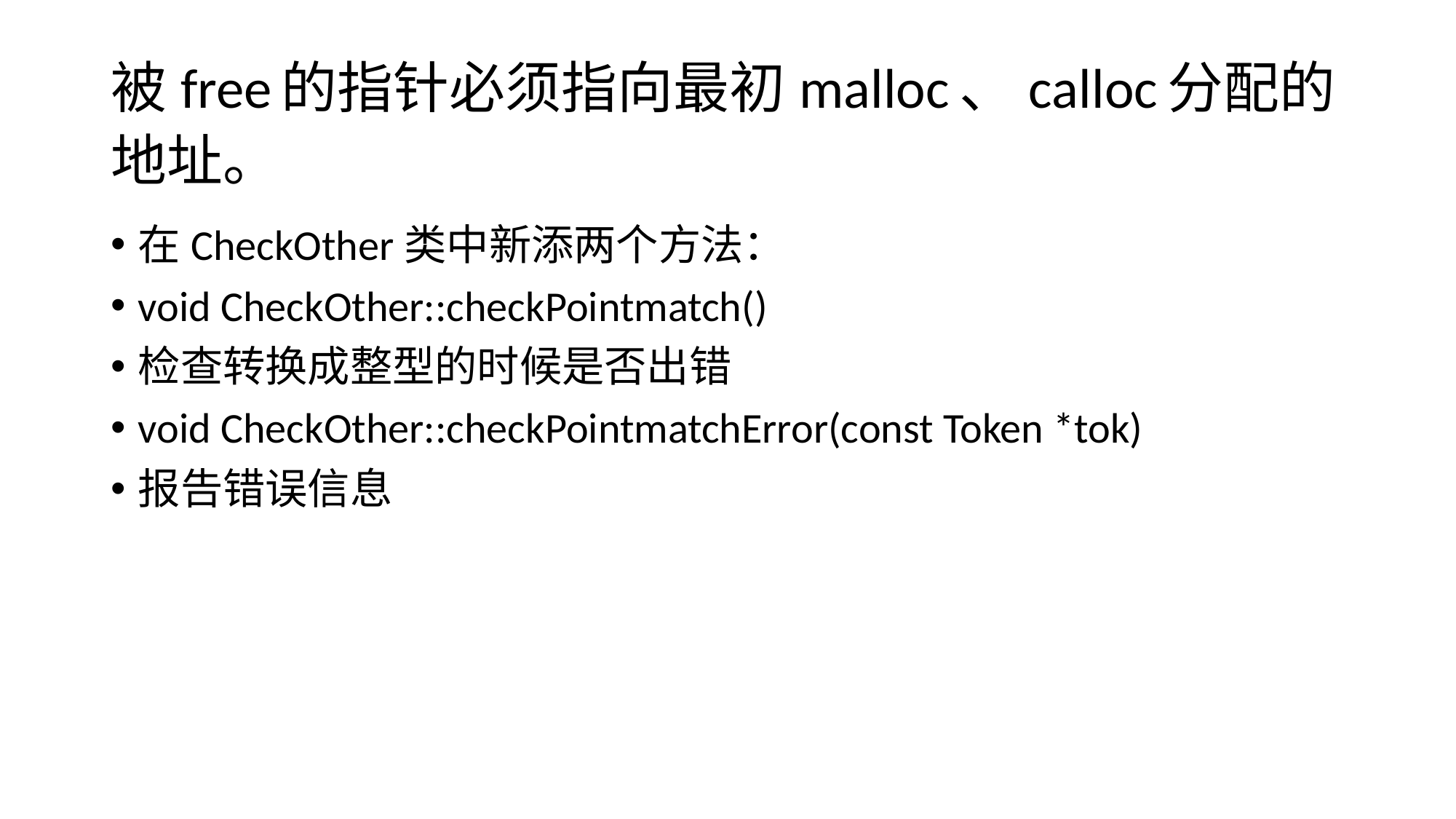

# 被free的指针必须指向最初malloc、calloc分配的地址。
在CheckOther类中新添两个方法：
void CheckOther::checkPointmatch()
检查转换成整型的时候是否出错
void CheckOther::checkPointmatchError(const Token *tok)
报告错误信息